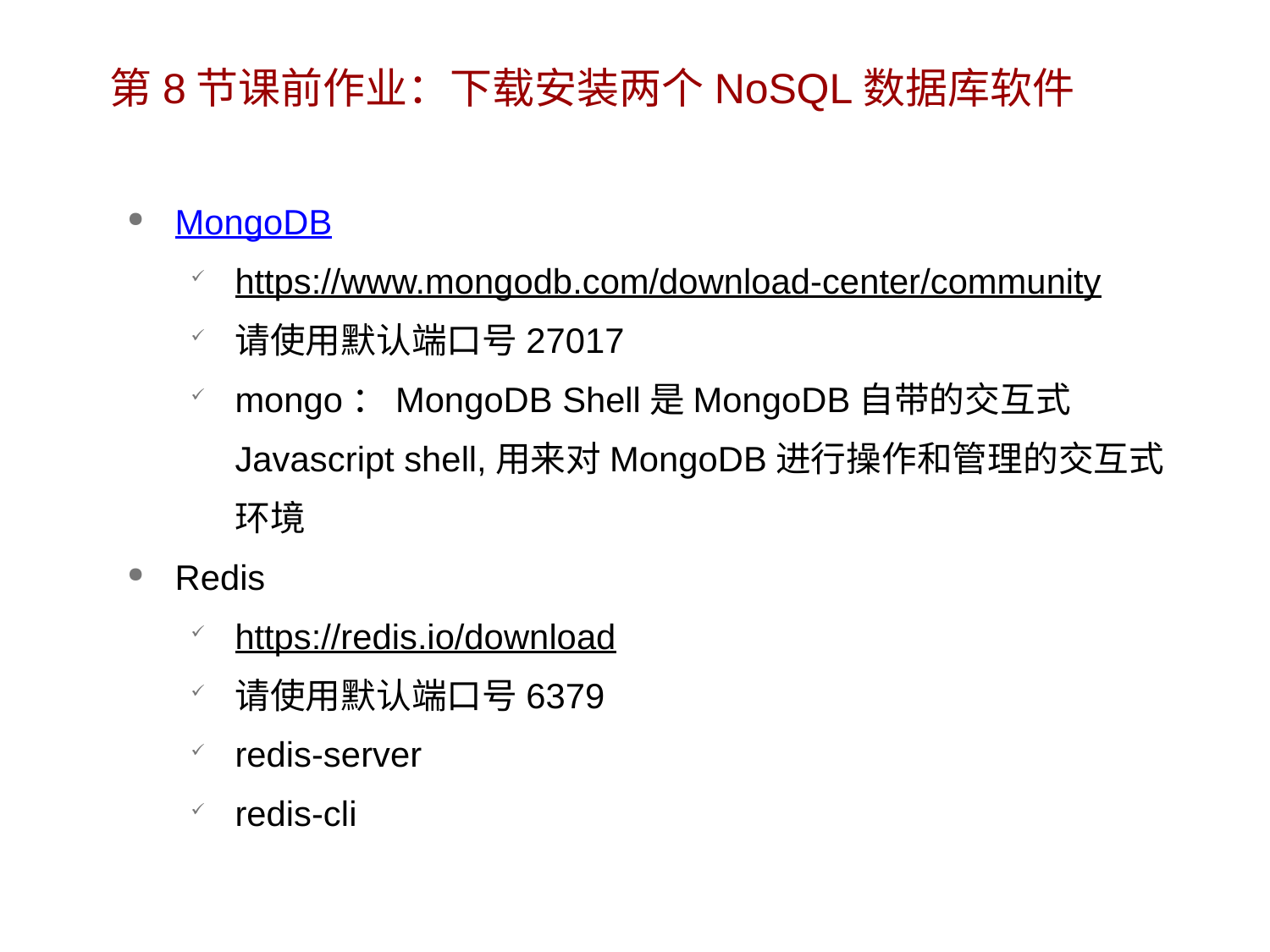

# 第8节课前作业：下载安装两个NoSQL数据库软件
MongoDB
https://www.mongodb.com/download-center/community
请使用默认端口号27017
mongo：MongoDB Shell是MongoDB自带的交互式Javascript shell,用来对MongoDB进行操作和管理的交互式环境
Redis
https://redis.io/download
请使用默认端口号6379
redis-server
redis-cli